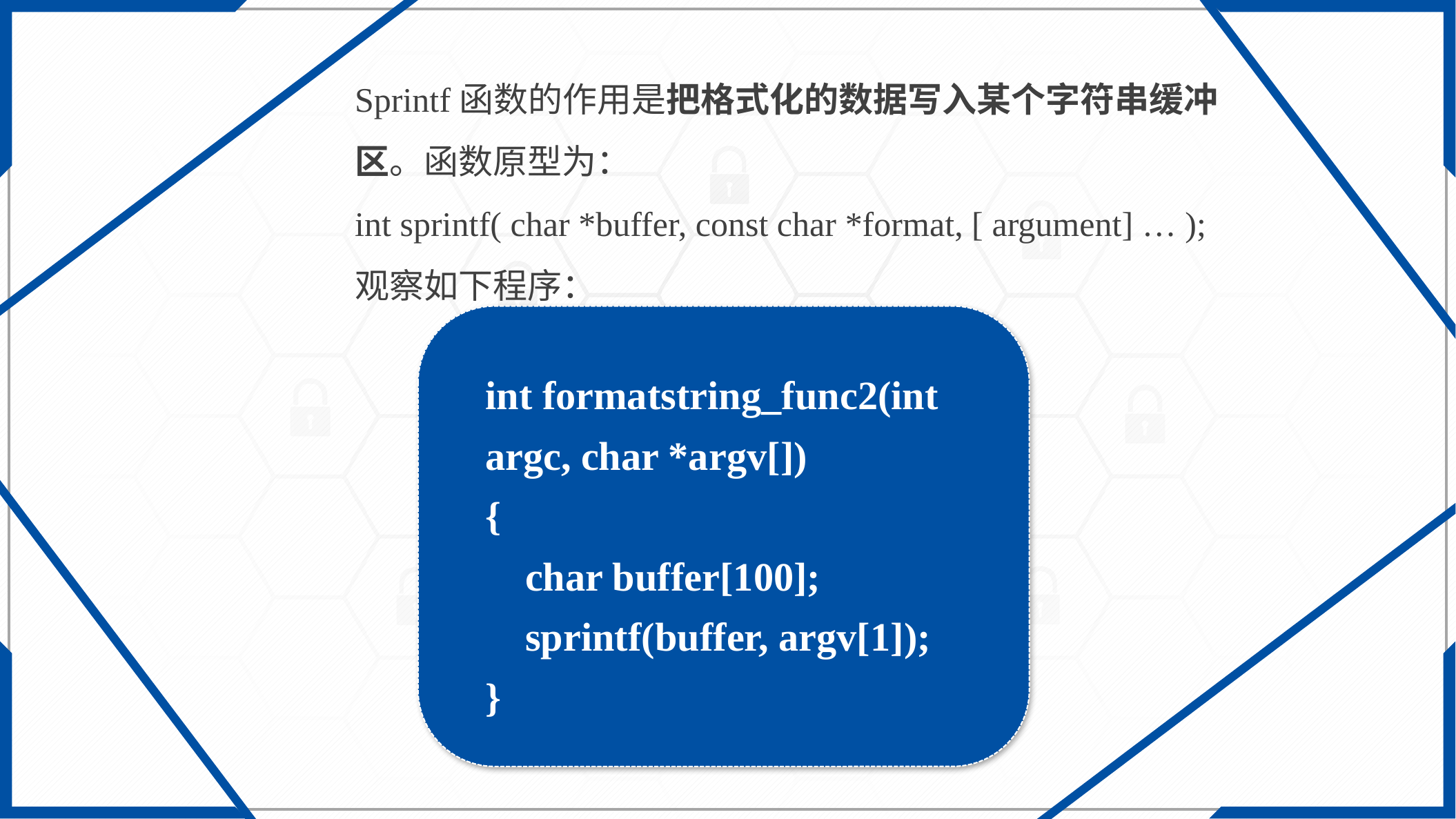

Sprintf函数的作用是把格式化的数据写入某个字符串缓冲区。函数原型为：
int sprintf( char *buffer, const char *format, [ argument] … );
观察如下程序：

int formatstring_func2(int argc, char *argv[])
{
    char buffer[100];
    sprintf(buffer, argv[1]);
}